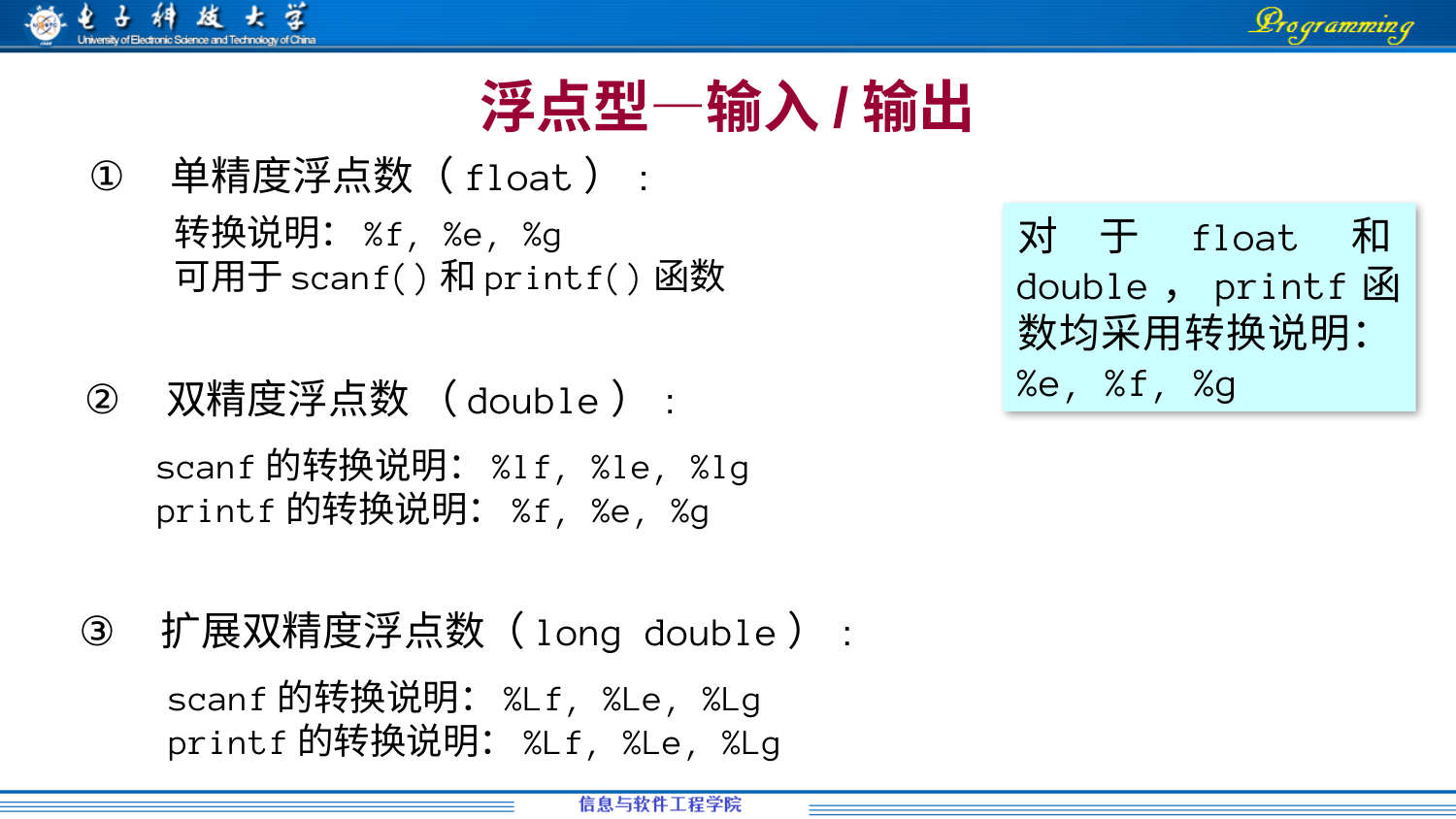

# 浮点型—输入/输出
单精度浮点数（float）:
对于float和double，printf函数均采用转换说明：%e, %f, %g
转换说明：%f, %e, %g
可用于scanf()和printf()函数
双精度浮点数 （double）:
scanf的转换说明：%lf, %le, %lg
printf的转换说明：%f, %e, %g
扩展双精度浮点数（long double）:
scanf的转换说明：%Lf, %Le, %Lg
printf的转换说明：%Lf, %Le, %Lg